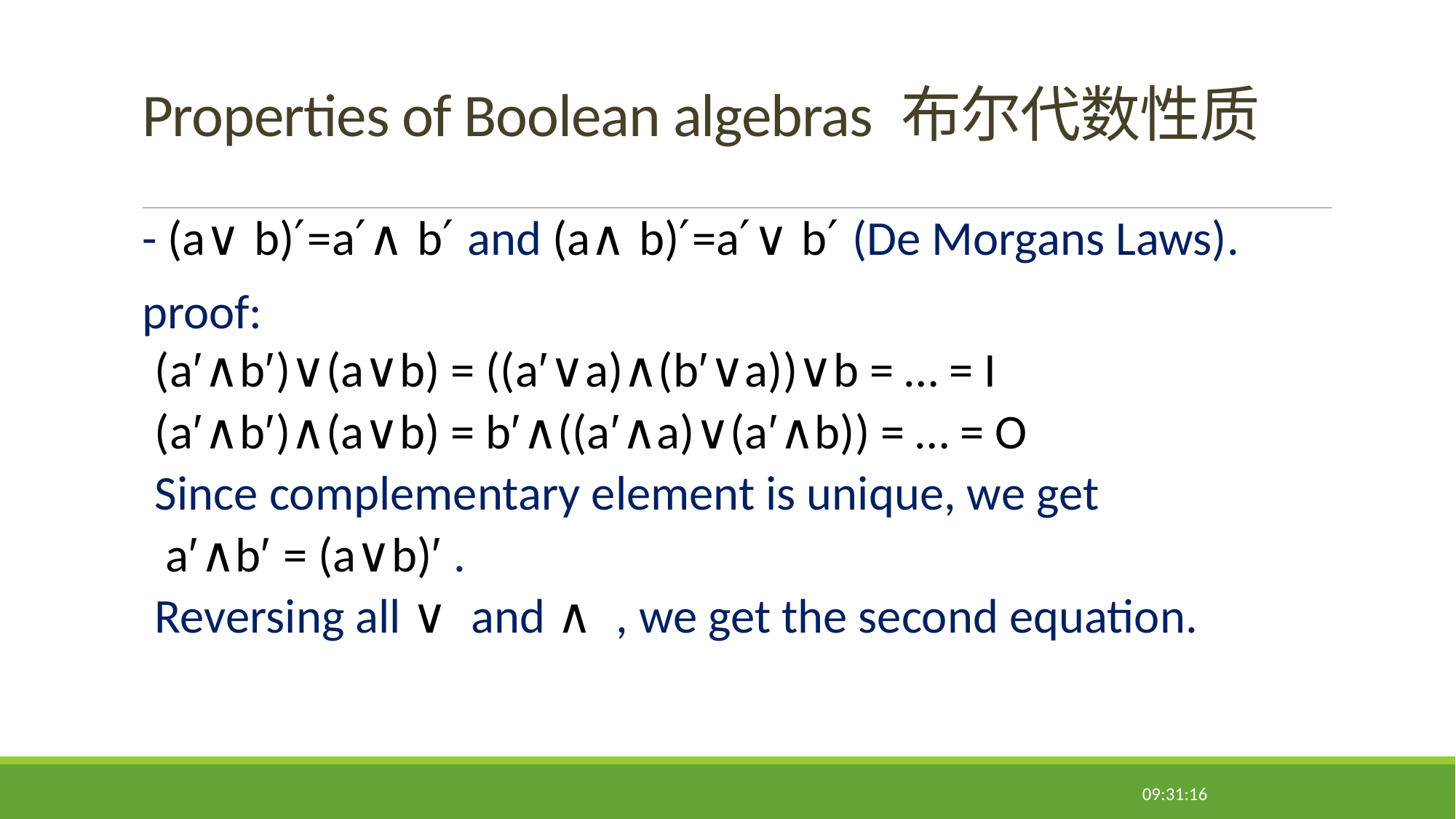

# Properties of Boolean algebras 布尔代数性质
- (a∨b)′=a′∧b′ and (a∧b)′=a′∨b′ (De Morgans Laws).
proof:
(a′∧b′)∨(a∨b) = ((a′∨a)∧(b′∨a))∨b = … = I
(a′∧b′)∧(a∨b) = b′∧((a′∧a)∨(a′∧b)) = … = O
Since complementary element is unique, we get
 a′∧b′ = (a∨b)′ .
Reversing all ∨ and ∧ , we get the second equation.
09:31:16